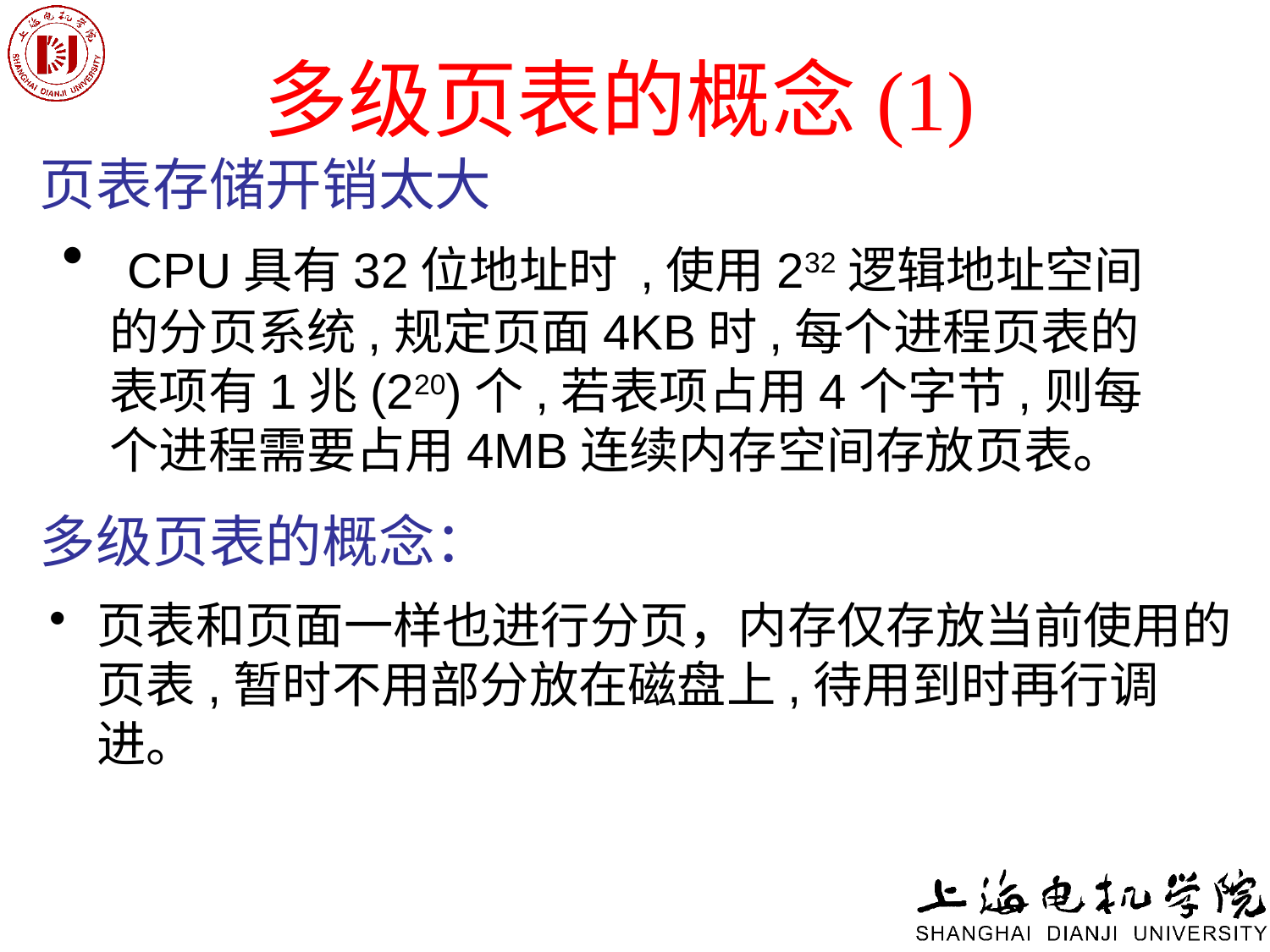

# 多级页表的概念(1)
页表存储开销太大
 CPU具有32位地址时 ,使用232逻辑地址空间的分页系统,规定页面4KB时,每个进程页表的表项有1兆(220)个,若表项占用4个字节,则每个进程需要占用4MB连续内存空间存放页表。
多级页表的概念：
页表和页面一样也进行分页，内存仅存放当前使用的页表,暂时不用部分放在磁盘上,待用到时再行调进。